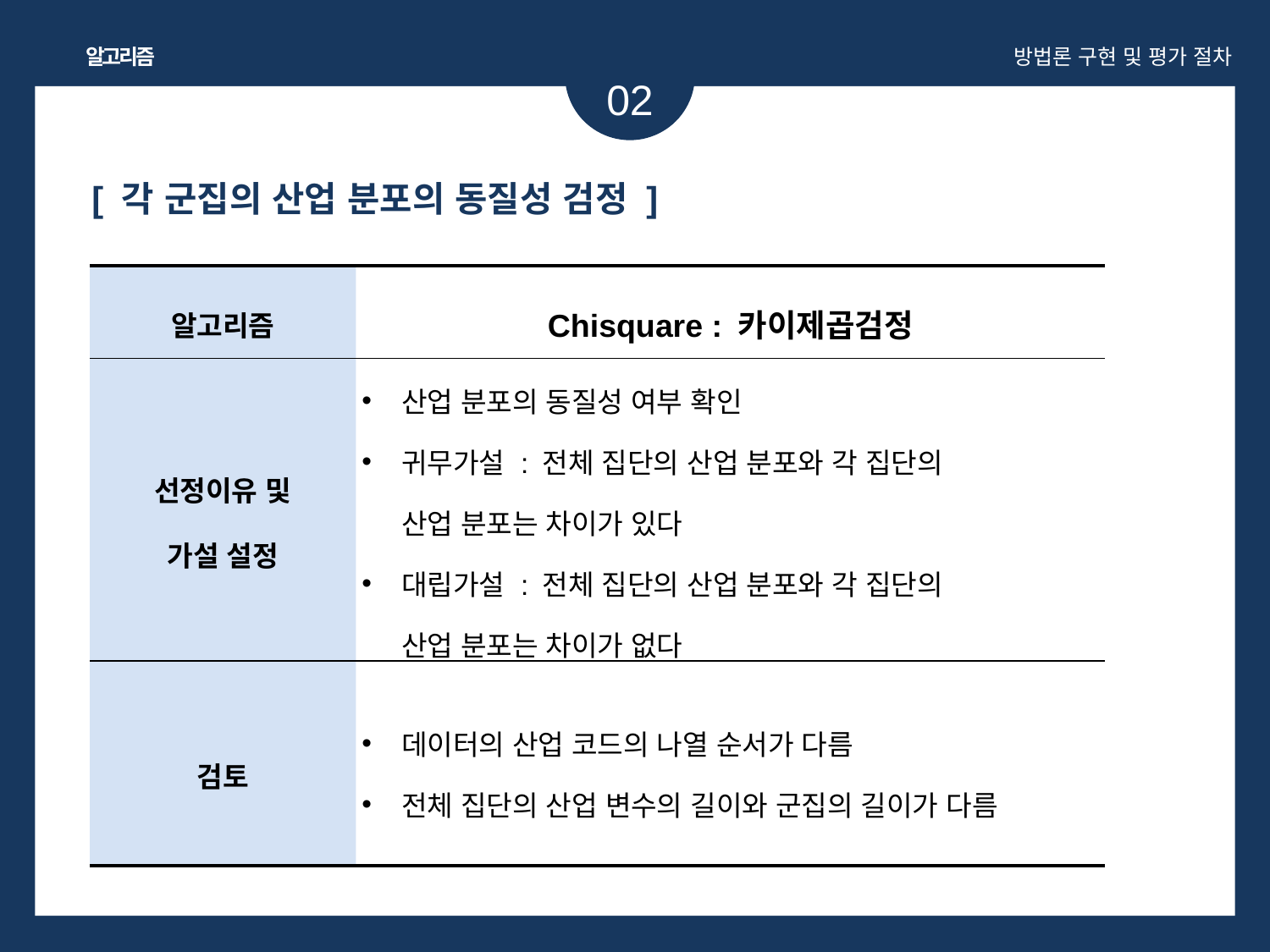

알고리즘
방법론 구현 및 평가 절차
02

[ 각 군집의 산업 분포의 동질성 검정 ]
| 알고리즘 | Chisquare : 카이제곱검정 |
| --- | --- |
| 선정이유 및 가설 설정 | 산업 분포의 동질성 여부 확인 귀무가설 : 전체 집단의 산업 분포와 각 집단의 산업 분포는 차이가 있다 대립가설 : 전체 집단의 산업 분포와 각 집단의 산업 분포는 차이가 없다 |
| 검토 | 데이터의 산업 코드의 나열 순서가 다름 전체 집단의 산업 변수의 길이와 군집의 길이가 다름 |